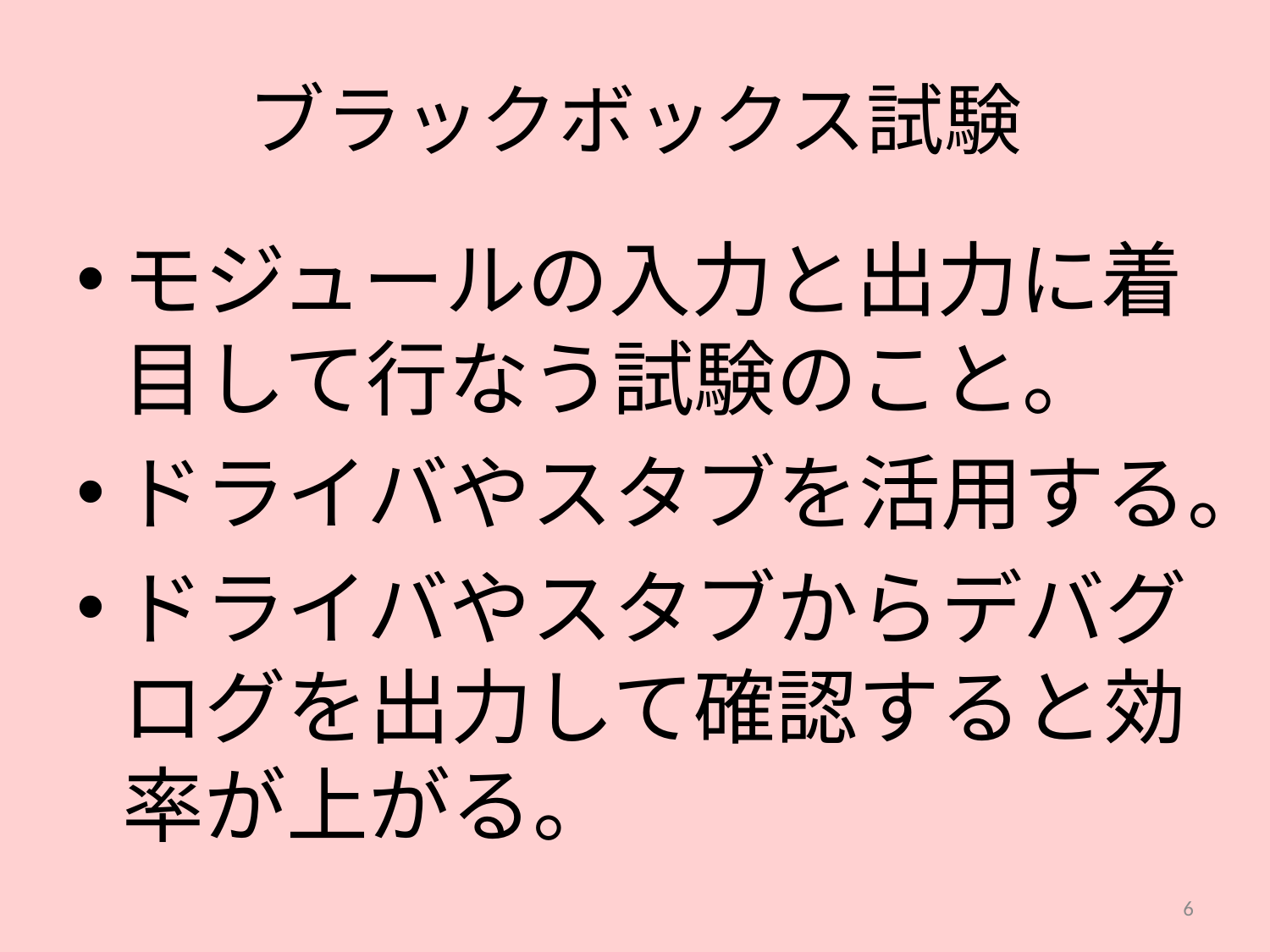

# ブラックボックス試験
モジュールの入力と出力に着目して行なう試験のこと。
ドライバやスタブを活用する。
ドライバやスタブからデバグログを出力して確認すると効率が上がる。
6